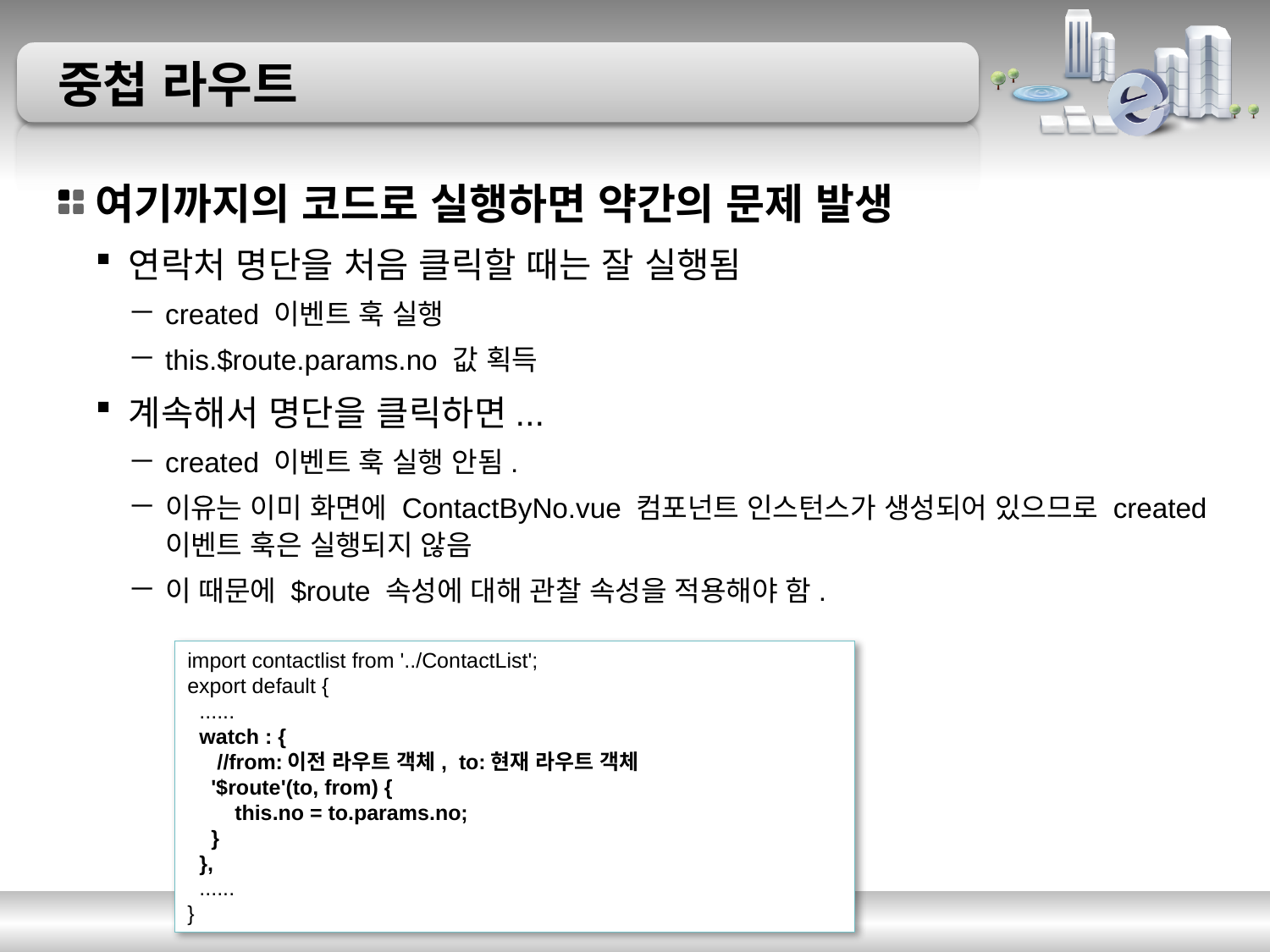

# 중첩 라우트
여기까지의 코드로 실행하면 약간의 문제 발생
연락처 명단을 처음 클릭할 때는 잘 실행됨
created 이벤트 훅 실행
this.$route.params.no 값 획득
계속해서 명단을 클릭하면...
created 이벤트 훅 실행 안됨.
이유는 이미 화면에 ContactByNo.vue 컴포넌트 인스턴스가 생성되어 있으므로 created 이벤트 훅은 실행되지 않음
이 때문에 $route 속성에 대해 관찰 속성을 적용해야 함.
import contactlist from '../ContactList';
export default {
  ......
  watch : {
     //from:이전 라우트 객체,  to:현재 라우트 객체
    '$route'(to, from) {
        this.no = to.params.no;
    }
  },
  ......
}